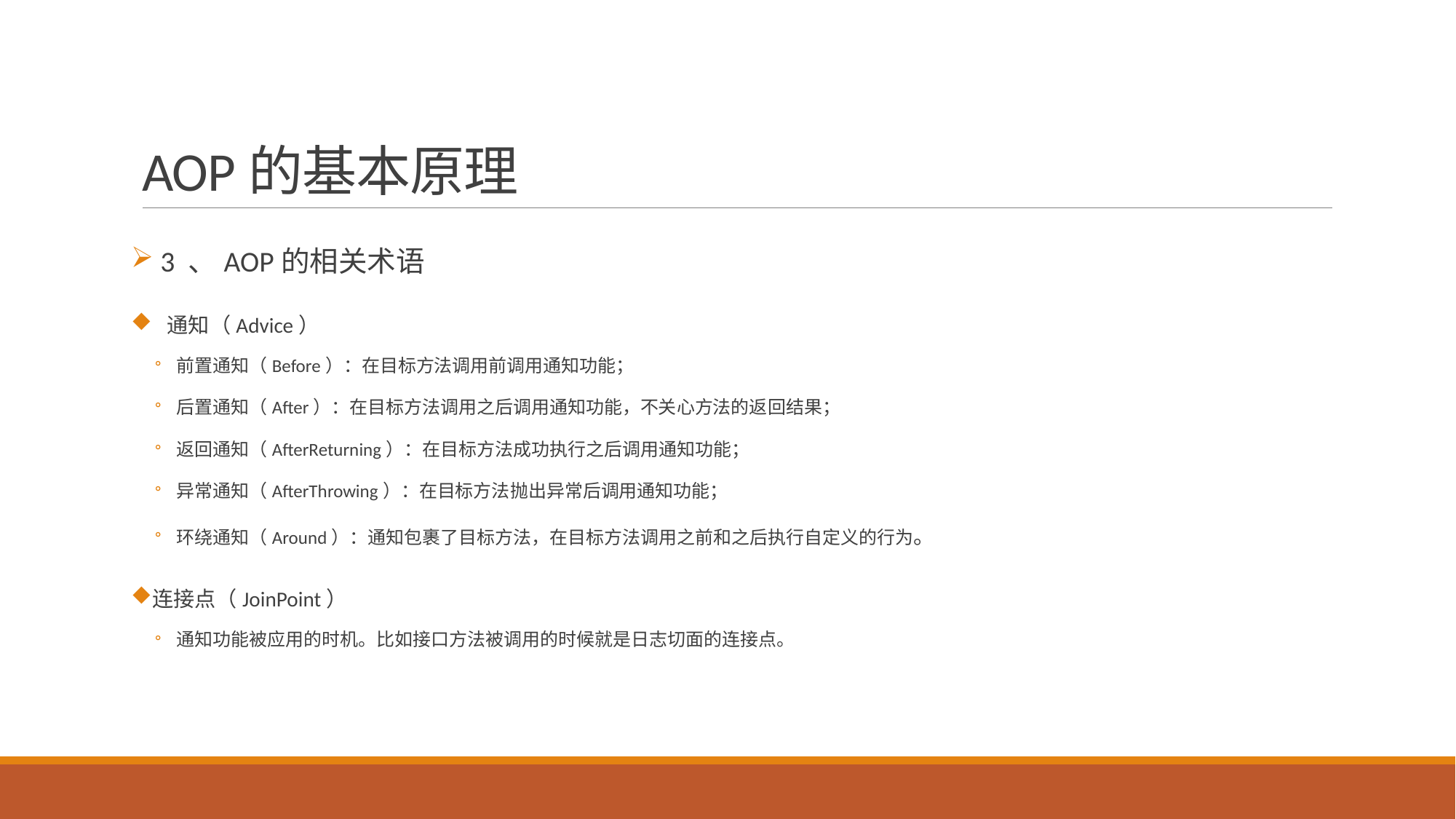

# AOP的基本原理
 3 、AOP的相关术语
  通知（Advice）
前置通知（Before）：在目标方法调用前调用通知功能；
后置通知（After）：在目标方法调用之后调用通知功能，不关心方法的返回结果；
返回通知（AfterReturning）：在目标方法成功执行之后调用通知功能；
异常通知（AfterThrowing）：在目标方法抛出异常后调用通知功能；
环绕通知（Around）：通知包裹了目标方法，在目标方法调用之前和之后执行自定义的行为。
连接点（JoinPoint）
通知功能被应用的时机。比如接口方法被调用的时候就是日志切面的连接点。